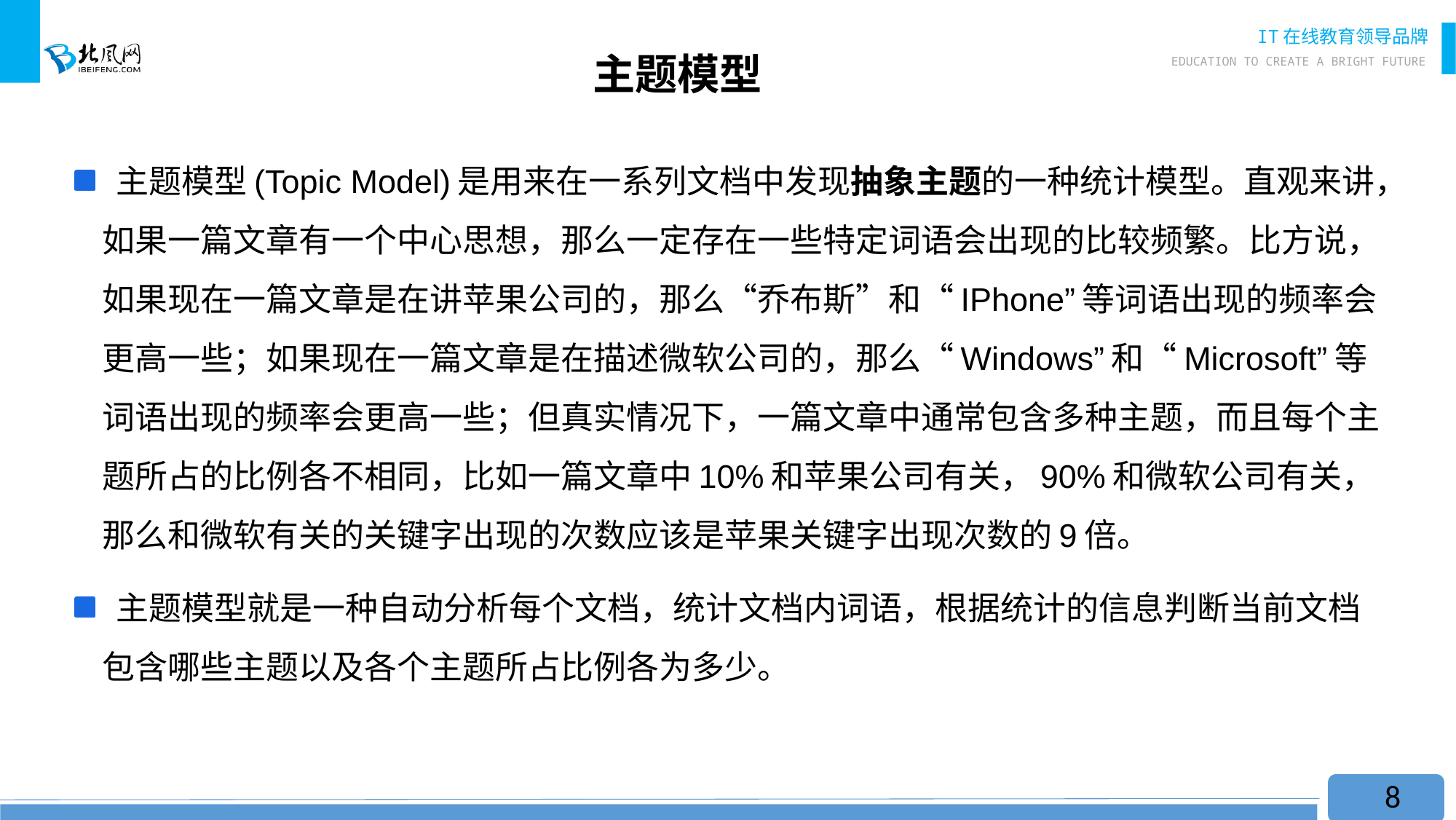

# 主题模型
 主题模型(Topic Model)是用来在一系列文档中发现抽象主题的一种统计模型。直观来讲，如果一篇文章有一个中心思想，那么一定存在一些特定词语会出现的比较频繁。比方说，如果现在一篇文章是在讲苹果公司的，那么“乔布斯”和“IPhone”等词语出现的频率会更高一些；如果现在一篇文章是在描述微软公司的，那么“Windows”和“Microsoft”等词语出现的频率会更高一些；但真实情况下，一篇文章中通常包含多种主题，而且每个主题所占的比例各不相同，比如一篇文章中10%和苹果公司有关，90%和微软公司有关，那么和微软有关的关键字出现的次数应该是苹果关键字出现次数的9倍。
 主题模型就是一种自动分析每个文档，统计文档内词语，根据统计的信息判断当前文档包含哪些主题以及各个主题所占比例各为多少。